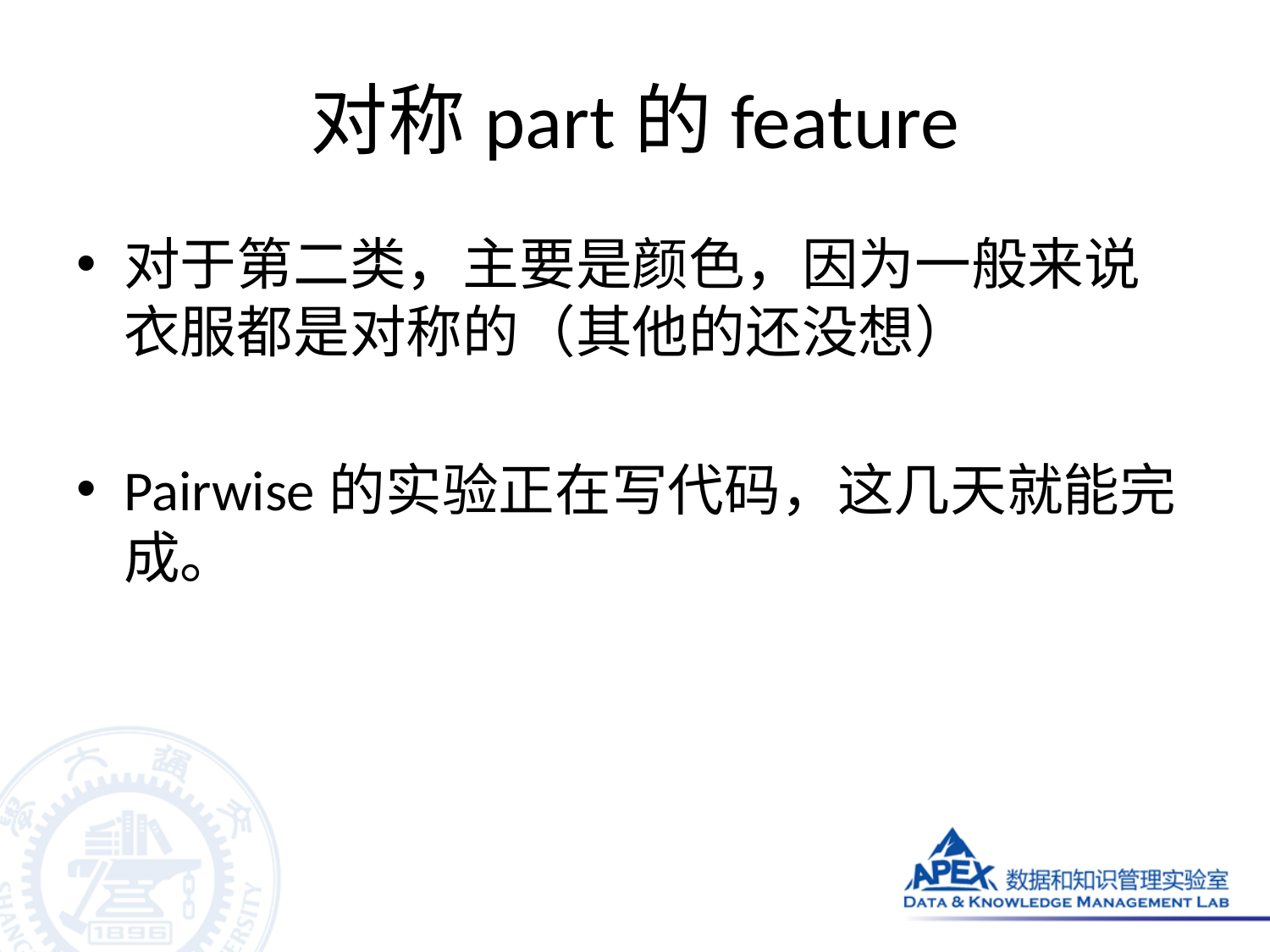

# 对称part的feature
对于第二类，主要是颜色，因为一般来说衣服都是对称的（其他的还没想）

Pairwise的实验正在写代码，这几天就能完成。